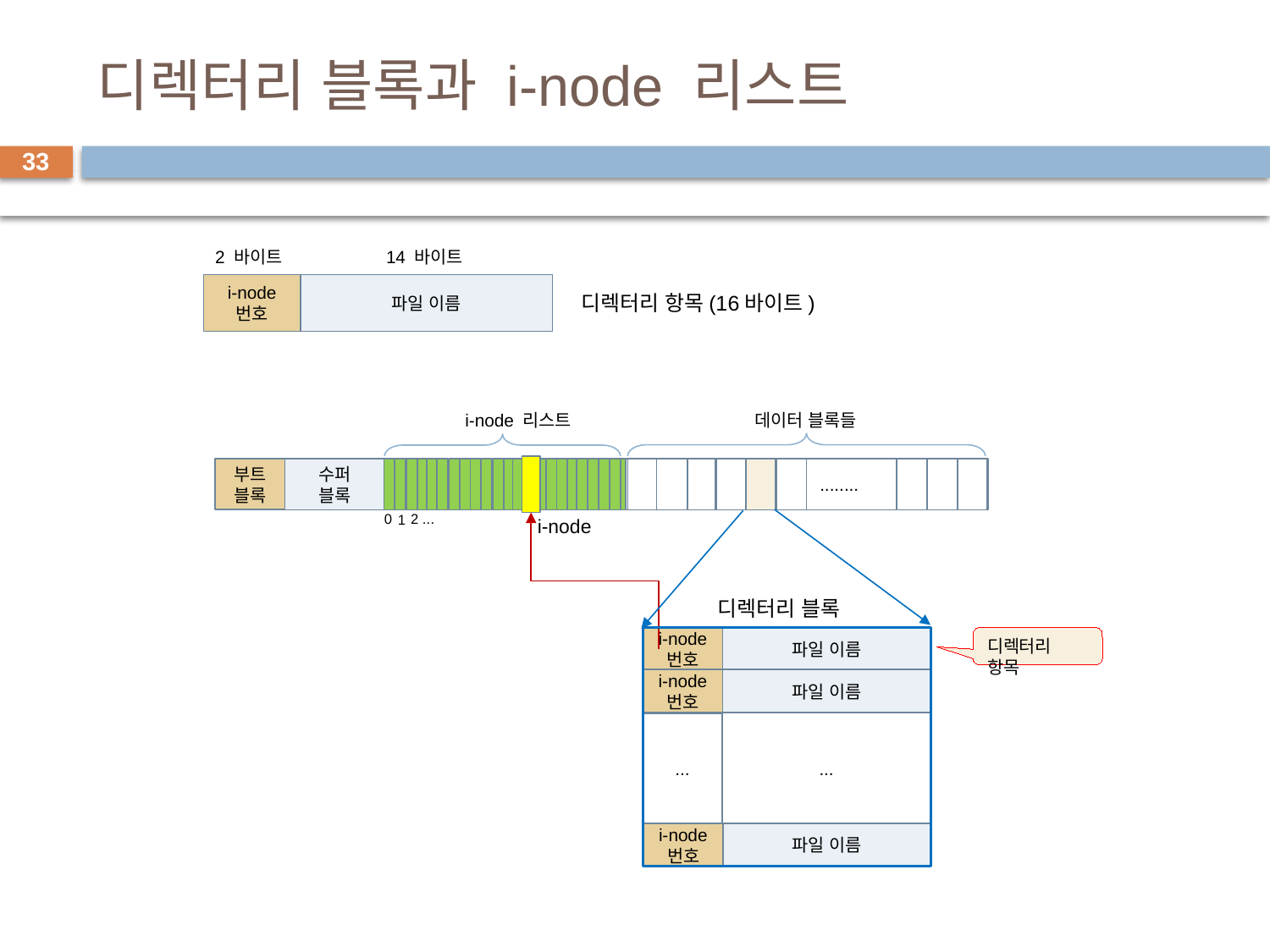

# 디렉터리 블록과 i-node 리스트
33
2 바이트
14 바이트
i-node
번호
파일 이름
디렉터리 항목(16바이트)

데이터 블록들
i-node 리스트

부트
블록
수퍼
블록

             ........

0
2 ...
1
i-node
디렉터리 블록

i-node
번호
디렉터리 항목
파일 이름
i-node
번호
파일 이름
...
...
파일 이름
i-node
번호